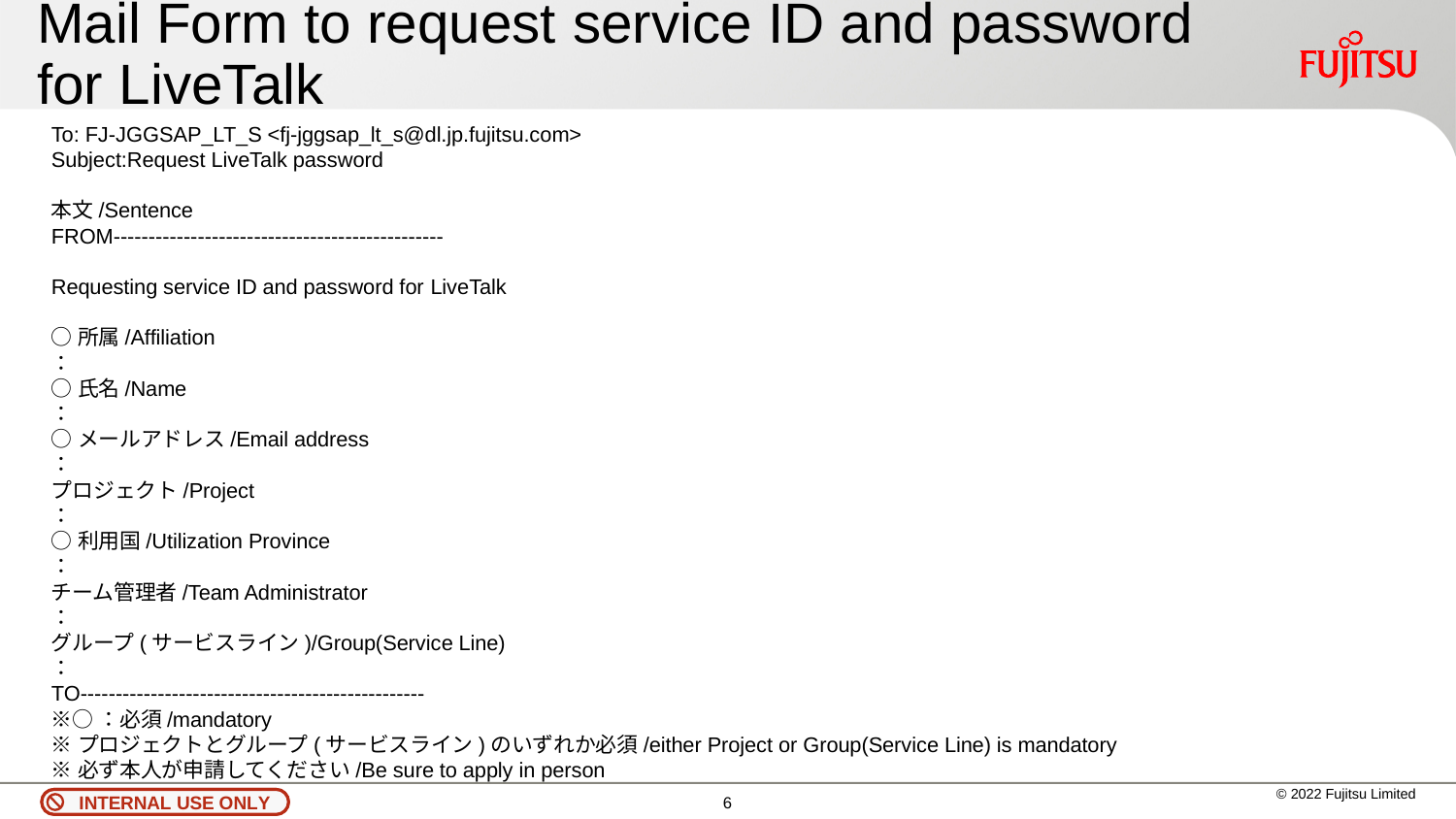

# Mail Form to request service ID and password for LiveTalk
To: FJ-JGGSAP_LT_S <fj-jggsap_lt_s@dl.jp.fujitsu.com>
Subject:Request LiveTalk password

本文/Sentence
FROM-----------------------------------------------

Requesting service ID and password for LiveTalk

○所属/Affiliation
：
○氏名/Name
：
○メールアドレス/Email address
：
プロジェクト/Project
：
○利用国/Utilization Province
：
チーム管理者/Team Administrator
：
グループ(サービスライン)/Group(Service Line)
：
TO-------------------------------------------------
※○：必須/mandatory
※プロジェクトとグループ(サービスライン)のいずれか必須/either Project or Group(Service Line) is mandatory
※必ず本人が申請してください/Be sure to apply in person
© 2022 Fujitsu Limited

6